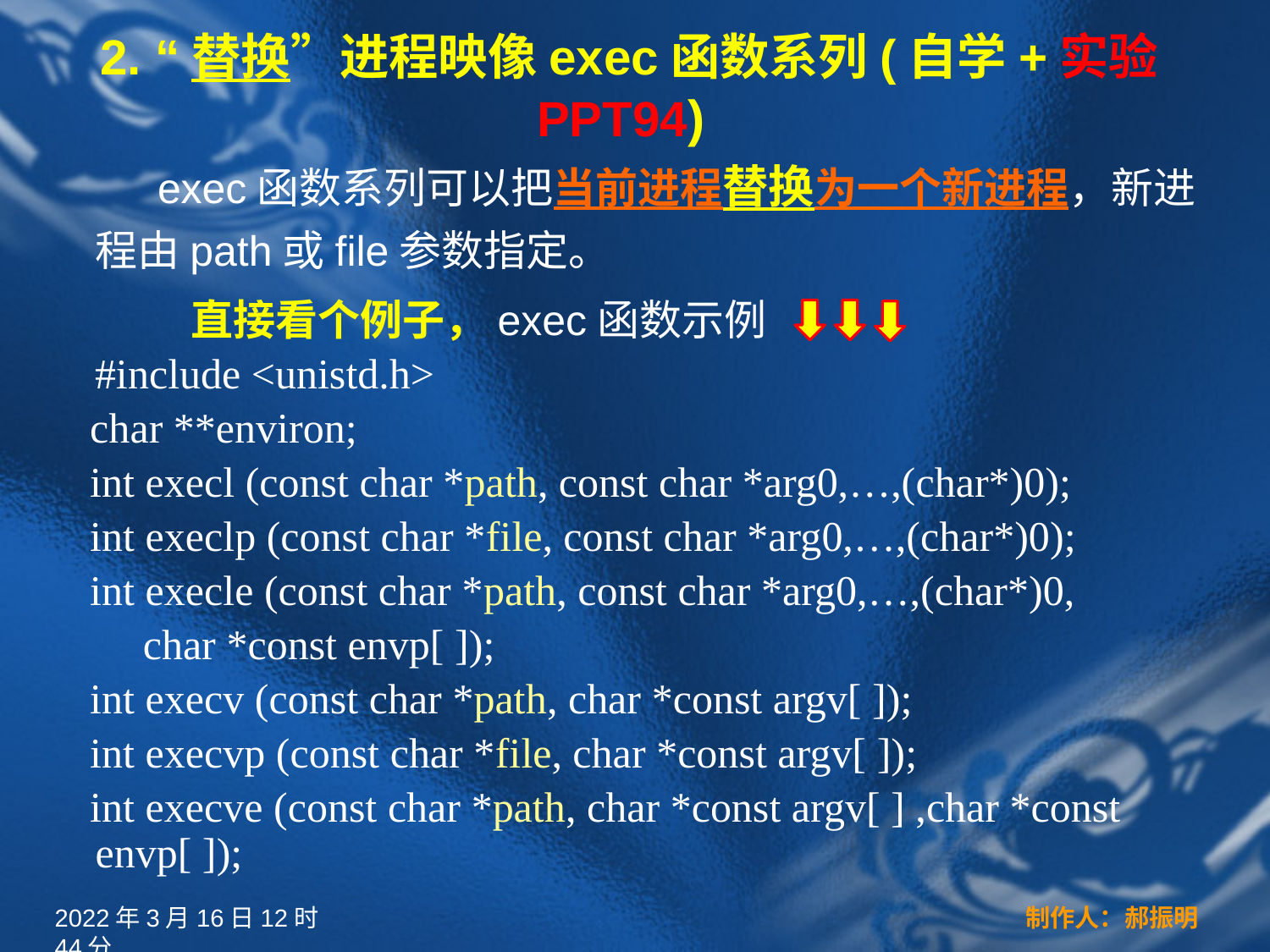

# 2. “替换”进程映像exec函数系列(自学+实验PPT94)
        exec函数系列可以把当前进程替换为一个新进程，新进程由path或file参数指定。
              直接看个例子，exec函数示例
    #include <unistd.h>
    char **environ;
    int execl (const char *path, const char *arg0,…,(char*)0);
    int execlp (const char *file, const char *arg0,…,(char*)0);
    int execle (const char *path, const char *arg0,…,(char*)0,
         char *const envp[ ]);
    int execv (const char *path, char *const argv[ ]);
    int execvp (const char *file, char *const argv[ ]);
    int execve (const char *path, char *const argv[ ] ,char *const envp[ ]);

2022年3月16日12时44分
制作人：郝振明